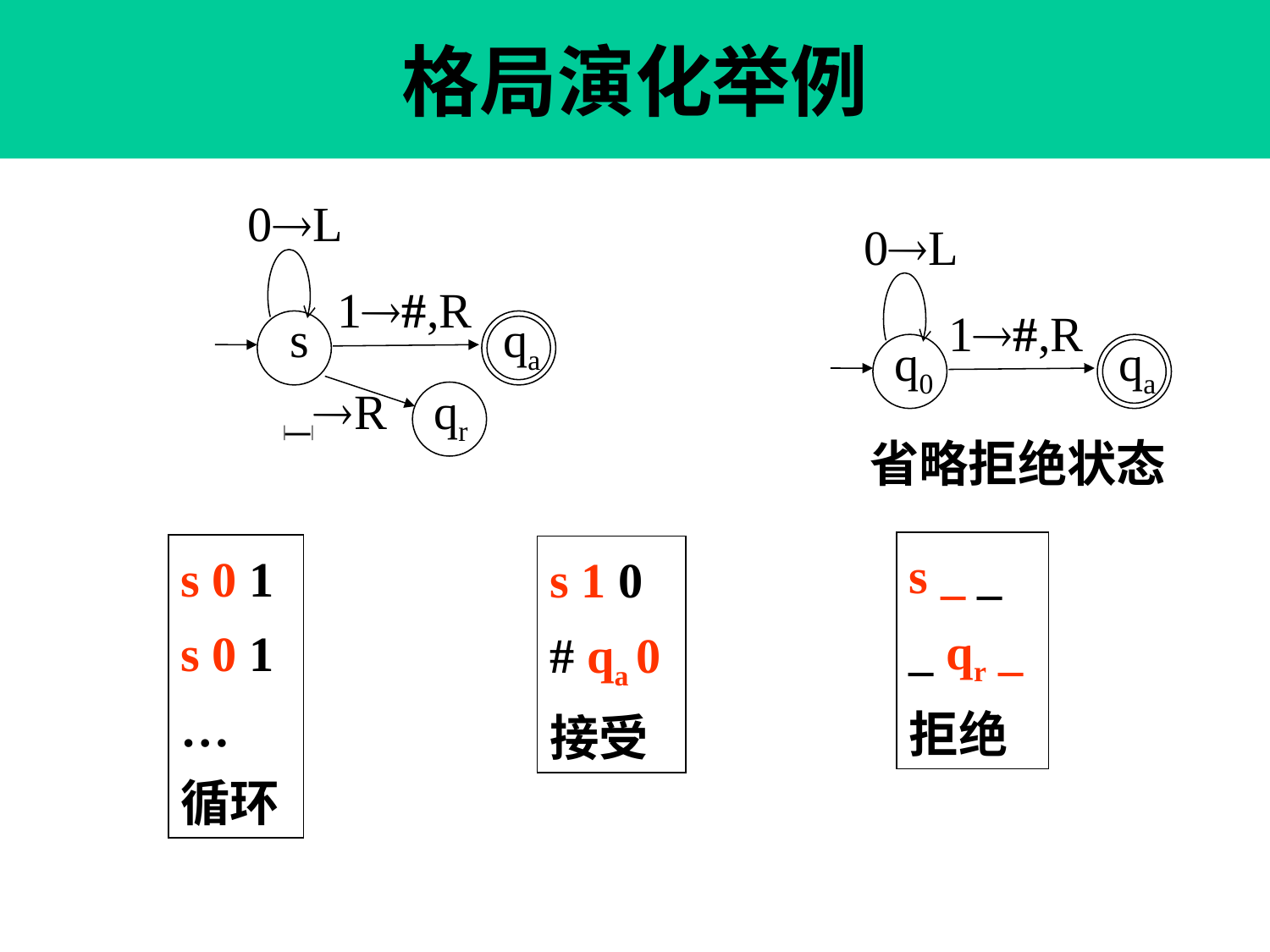

# 格局演化举例
0→L

1→#,R
 s
qa

qr
|_|→R

0→L

1→#,R
q0
qa

省略拒绝状态
s _ _
_ qr _
拒绝
s 0 1
s 0 1
…
循环
s 1 0
# qa 0
接受